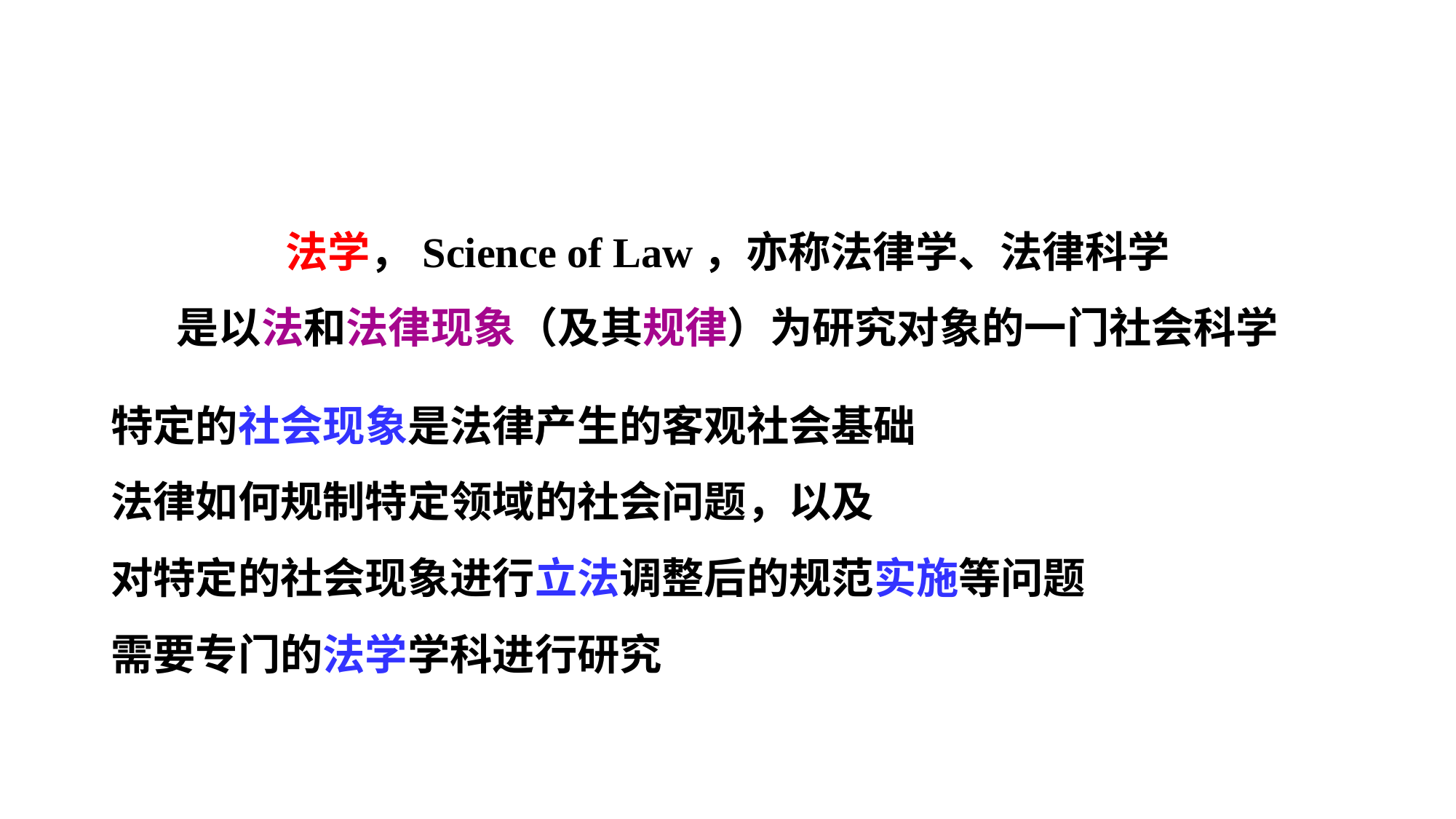

法学，Science of Law，亦称法律学、法律科学
是以法和法律现象（及其规律）为研究对象的一门社会科学
特定的社会现象是法律产生的客观社会基础
法律如何规制特定领域的社会问题，以及
对特定的社会现象进行立法调整后的规范实施等问题
需要专门的法学学科进行研究